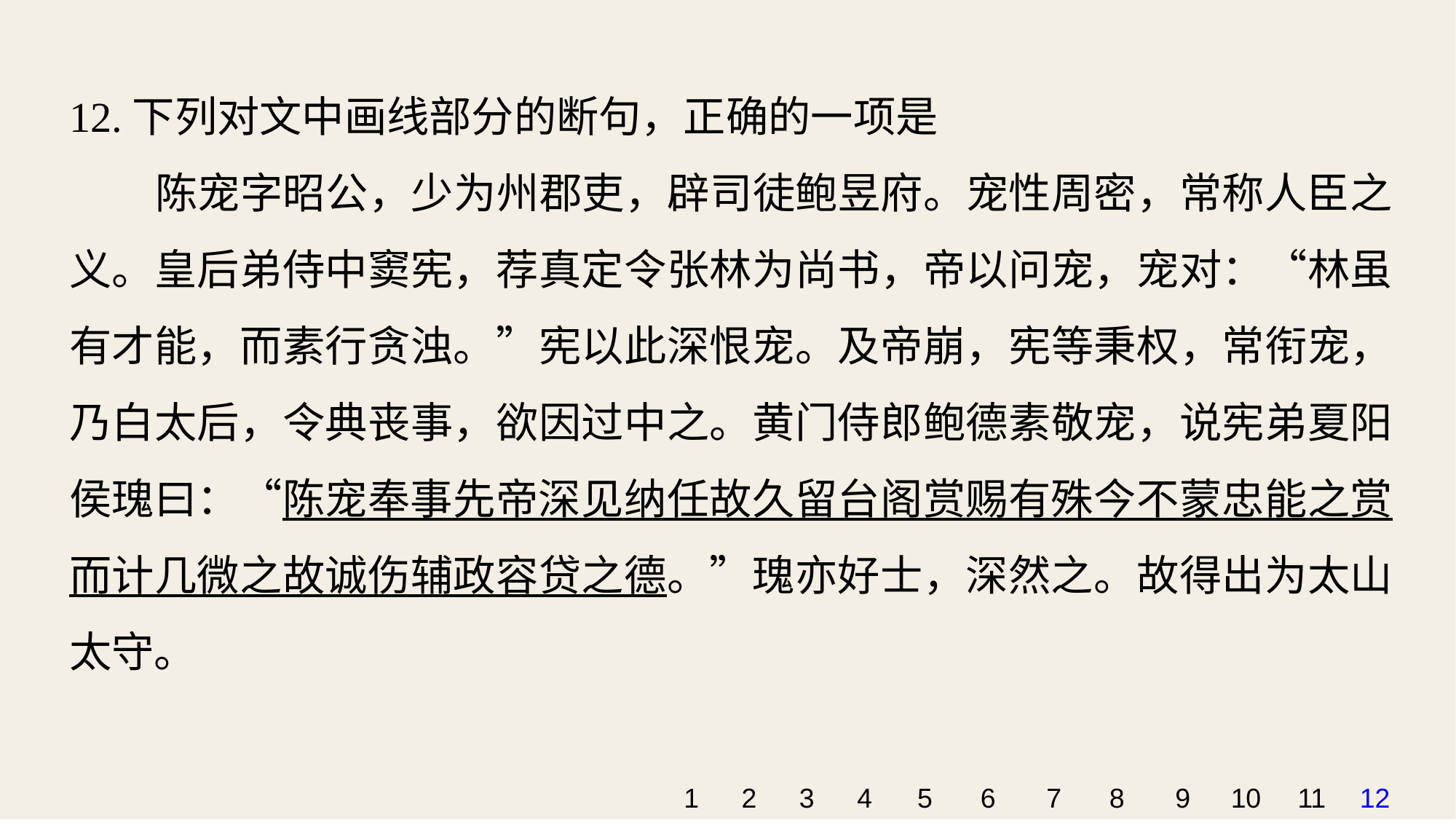

12.下列对文中画线部分的断句，正确的一项是
陈宠字昭公，少为州郡吏，辟司徒鲍昱府。宠性周密，常称人臣之义。皇后弟侍中窦宪，荐真定令张林为尚书，帝以问宠，宠对：“林虽有才能，而素行贪浊。”宪以此深恨宠。及帝崩，宪等秉权，常衔宠，乃白太后，令典丧事，欲因过中之。黄门侍郎鲍德素敬宠，说宪弟夏阳侯瑰曰：“陈宠奉事先帝深见纳任故久留台阁赏赐有殊今不蒙忠能之赏而计几微之故诚伤辅政容贷之德。”瑰亦好士，深然之。故得出为太山太守。
1
2
3
4
5
6
7
8
9
10
11
12